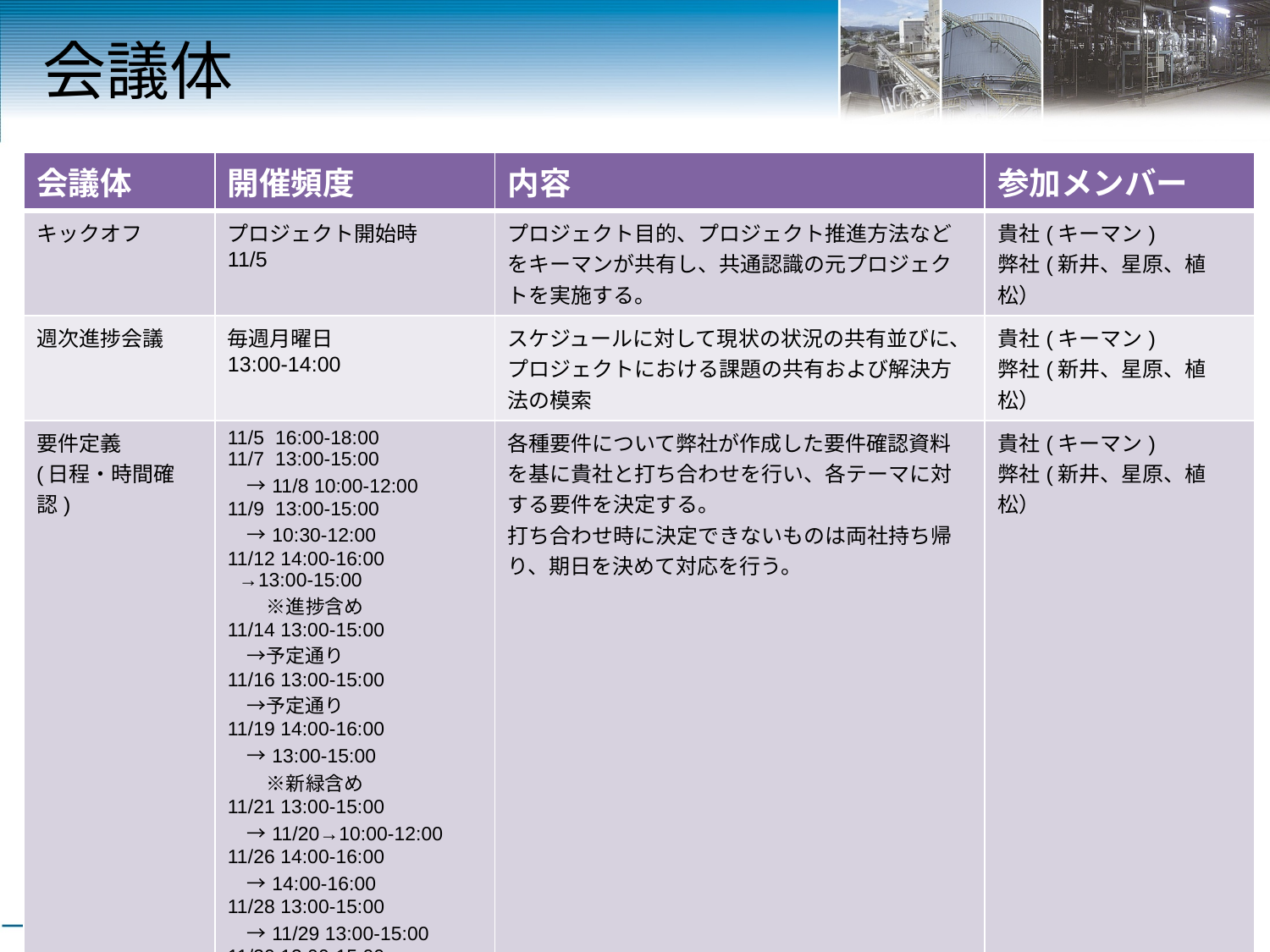

# 会議体
| 会議体 | 開催頻度 | 内容 | 参加メンバー |
| --- | --- | --- | --- |
| キックオフ | プロジェクト開始時 11/5 | プロジェクト目的、プロジェクト推進方法などをキーマンが共有し、共通認識の元プロジェクトを実施する。 | 貴社(キーマン) 弊社(新井、星原、植松） |
| 週次進捗会議 | 毎週月曜日 13:00-14:00 | スケジュールに対して現状の状況の共有並びに、プロジェクトにおける課題の共有および解決方法の模索 | 貴社(キーマン) 弊社(新井、星原、植松） |
| 要件定義 (日程・時間確認) | 11/5 16:00-18:00 11/7 13:00-15:00 　→11/8 10:00-12:00 11/9 13:00-15:00 　→10:30-12:00 11/12 14:00-16:00 →13:00-15:00 　　※進捗含め 11/14 13:00-15:00 　→予定通り 11/16 13:00-15:00 　→予定通り 11/19 14:00-16:00 　→13:00-15:00 　　※新緑含め 11/21 13:00-15:00 　→11/20→10:00-12:00 11/26 14:00-16:00 　→14:00-16:00 11/28 13:00-15:00 　→11/29 13:00-15:00 11/30 13:00-15:00 →予定通り | 各種要件について弊社が作成した要件確認資料を基に貴社と打ち合わせを行い、各テーマに対する要件を決定する。 打ち合わせ時に決定できないものは両社持ち帰り、期日を決めて対応を行う。 | 貴社(キーマン) 弊社(新井、星原、植松） |
| 各種計画書の共有打ち合わせ | 随時 | 下記タスクは事前に計画書を作成し、両社共有のもと進めていく必要があり、その打ち合わせを行う。 ・データ移行計画 ・トレーニング計画 ・総合テスト計画 ・御社受け入れ検証計画 | 貴社(キーマン) 弊社(新井、星原、植松） |
| 重要課題検討 | 随時 | プロジェクトの進捗、品質に重大な影響を与える事項が発生した際に開催 | 貴社(キーマン) 弊社(新井、星原、植松） |
8